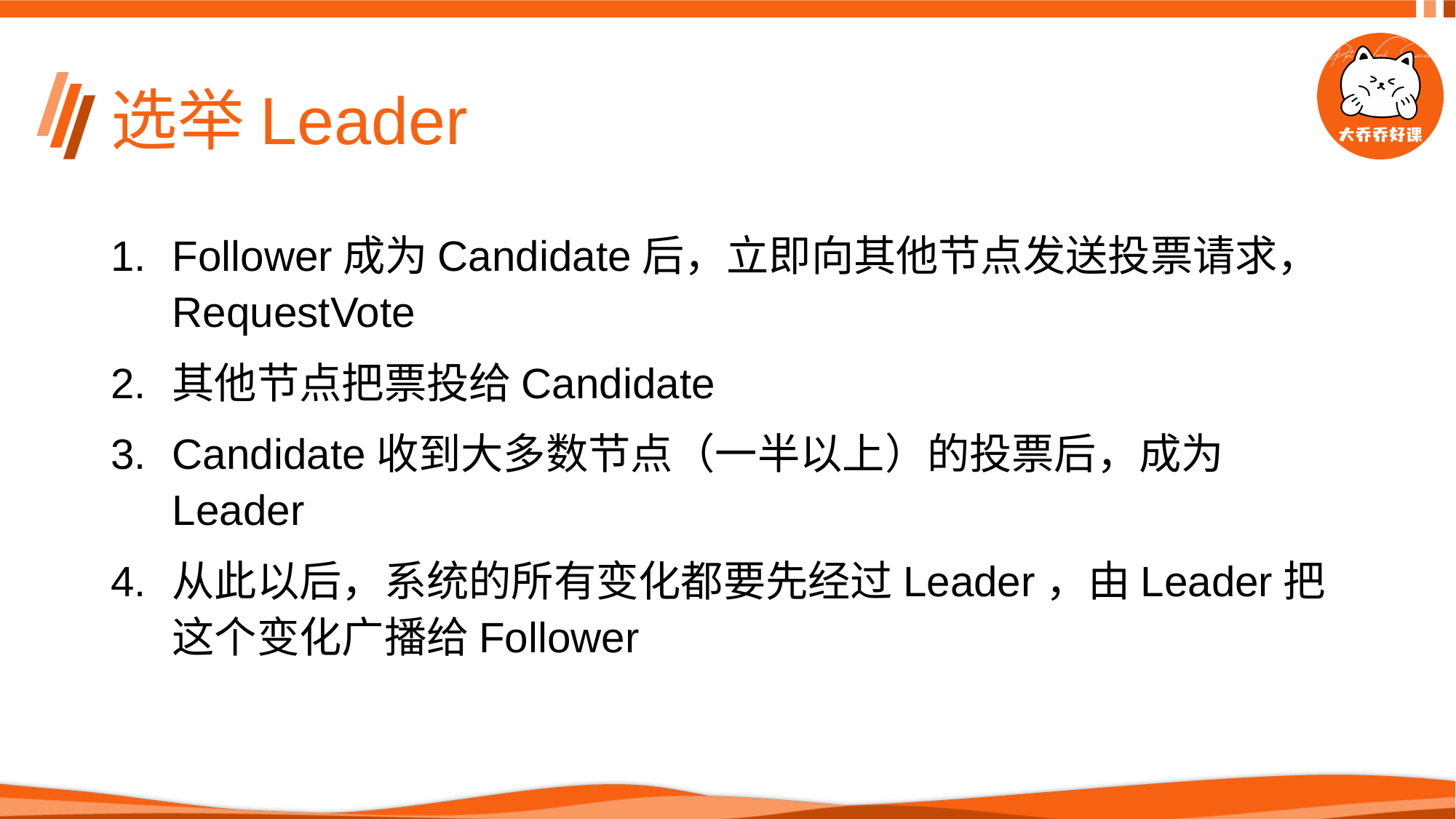

# 选举Leader
Follower成为Candidate后，立即向其他节点发送投票请求，RequestVote
其他节点把票投给Candidate
Candidate收到大多数节点（一半以上）的投票后，成为Leader
从此以后，系统的所有变化都要先经过Leader，由Leader把这个变化广播给Follower